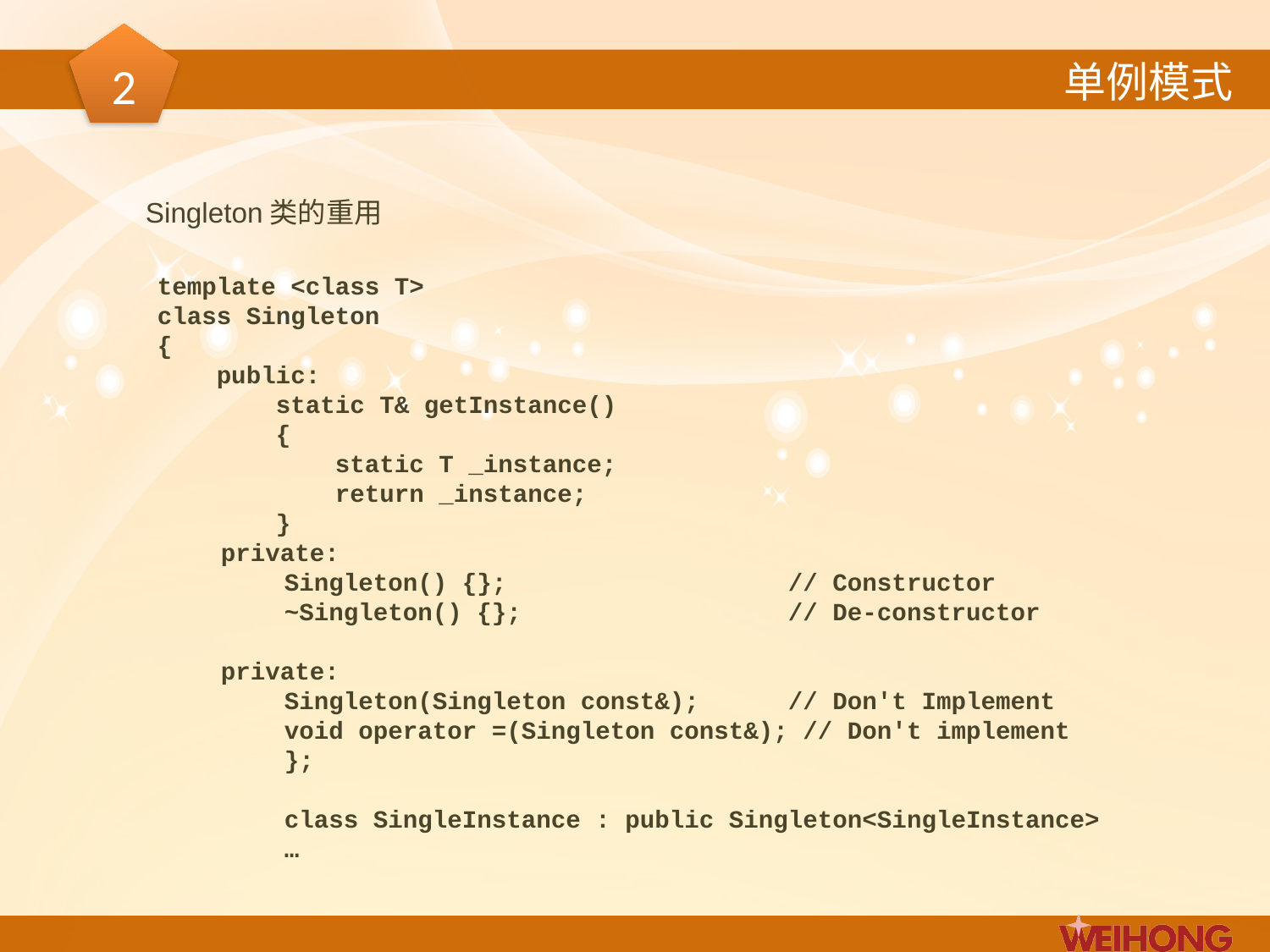

2
单例模式

Singleton类的重用
template <class T>
class Singleton
{
    public:
        static T& getInstance()
        {
            static T _instance;
            return _instance;
        }
private:
Singleton() {};                   // Constructor
~Singleton() {};                  // De-constructor

private:
Singleton(Singleton const&);      // Don't Implement
void operator =(Singleton const&); // Don't implement
};

class SingleInstance : public Singleton<SingleInstance> …